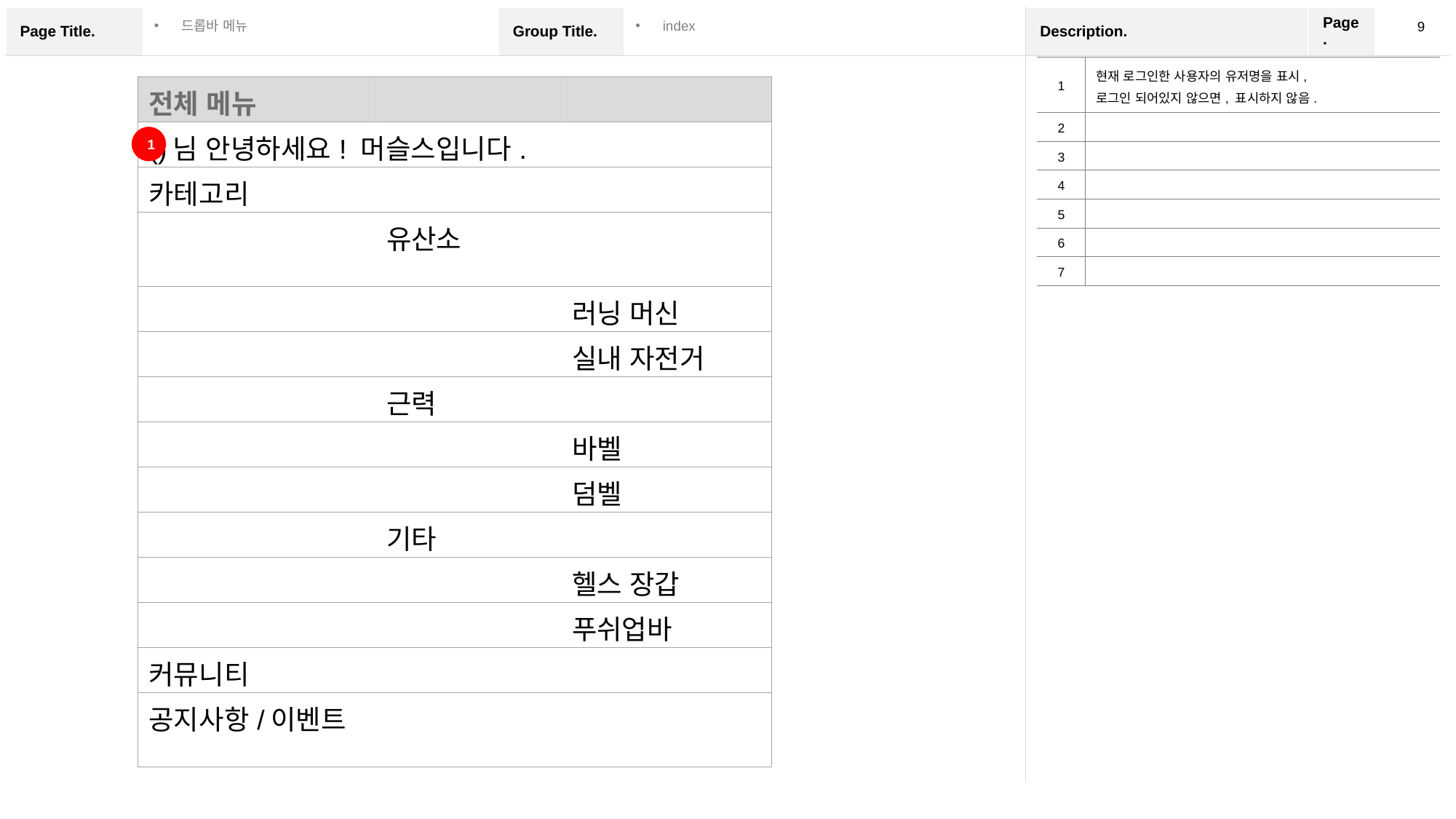

9
드롭바 메뉴
index
| 1 | 현재 로그인한 사용자의 유저명을 표시, 로그인 되어있지 않으면, 표시하지 않음. |
| --- | --- |
| 2 |  |
| 3 |  |
| 4 |  |
| 5 |  |
| 6 |  |
| 7 |  |
| 전체 메뉴 |  |  |
| --- | --- | --- |
| ()님 안녕하세요! 머슬스입니다. |  |  |
| 카테고리 |  |  |
|  | 유산소 |  |
|  |  | 러닝 머신 |
|  |  | 실내 자전거 |
|  | 근력 |  |
|  |  | 바벨 |
|  |  | 덤벨 |
|  | 기타 |  |
|  |  | 헬스 장갑 |
|  |  | 푸쉬업바 |
| 커뮤니티 |  |  |
| 공지사항/이벤트 |  |  |
1